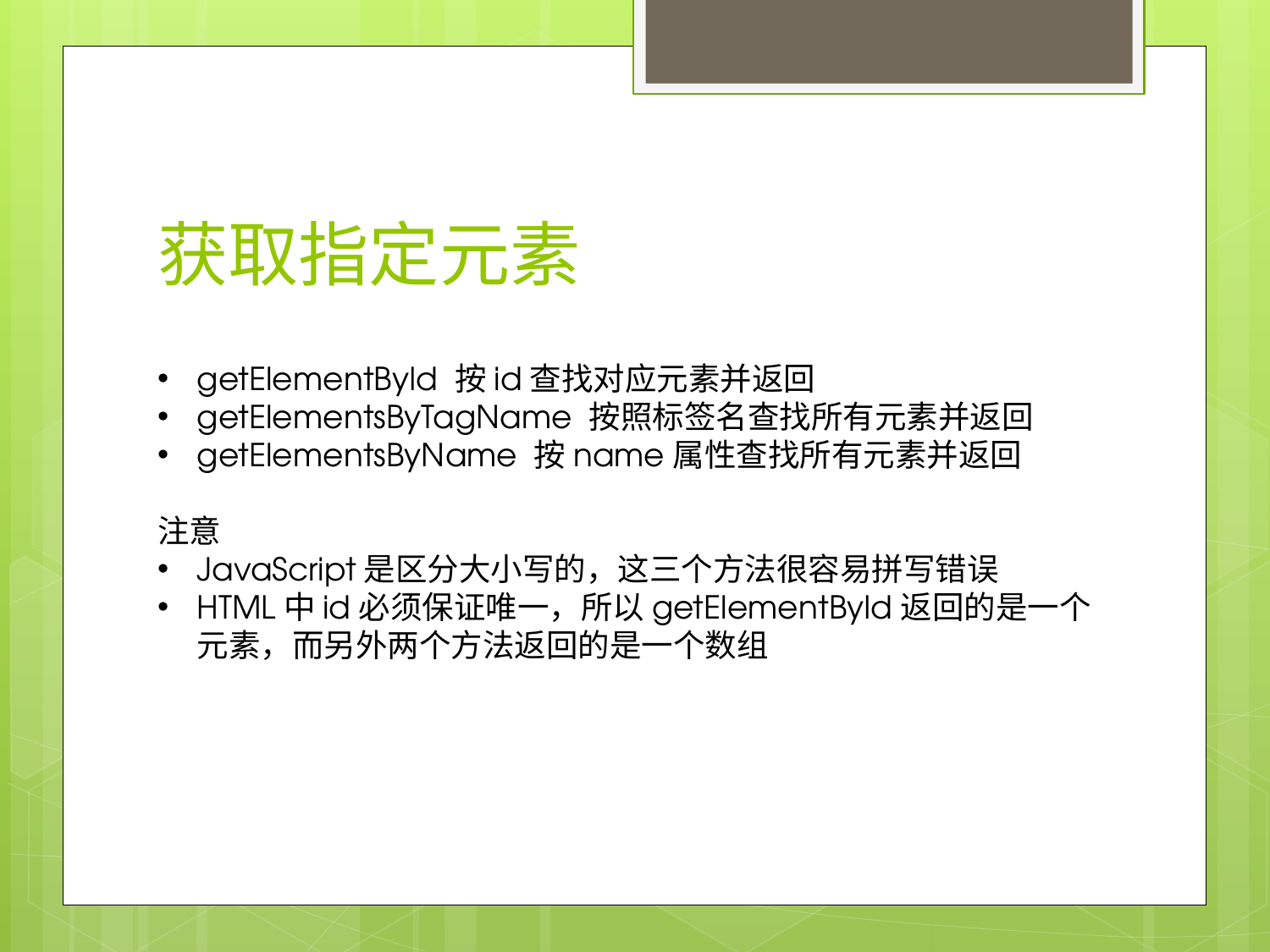

# 获取指定元素
getElementById 按id查找对应元素并返回
getElementsByTagName 按照标签名查找所有元素并返回
getElementsByName 按name属性查找所有元素并返回

注意
JavaScript是区分大小写的，这三个方法很容易拼写错误
HTML中id必须保证唯一，所以getElementById返回的是一个元素，而另外两个方法返回的是一个数组